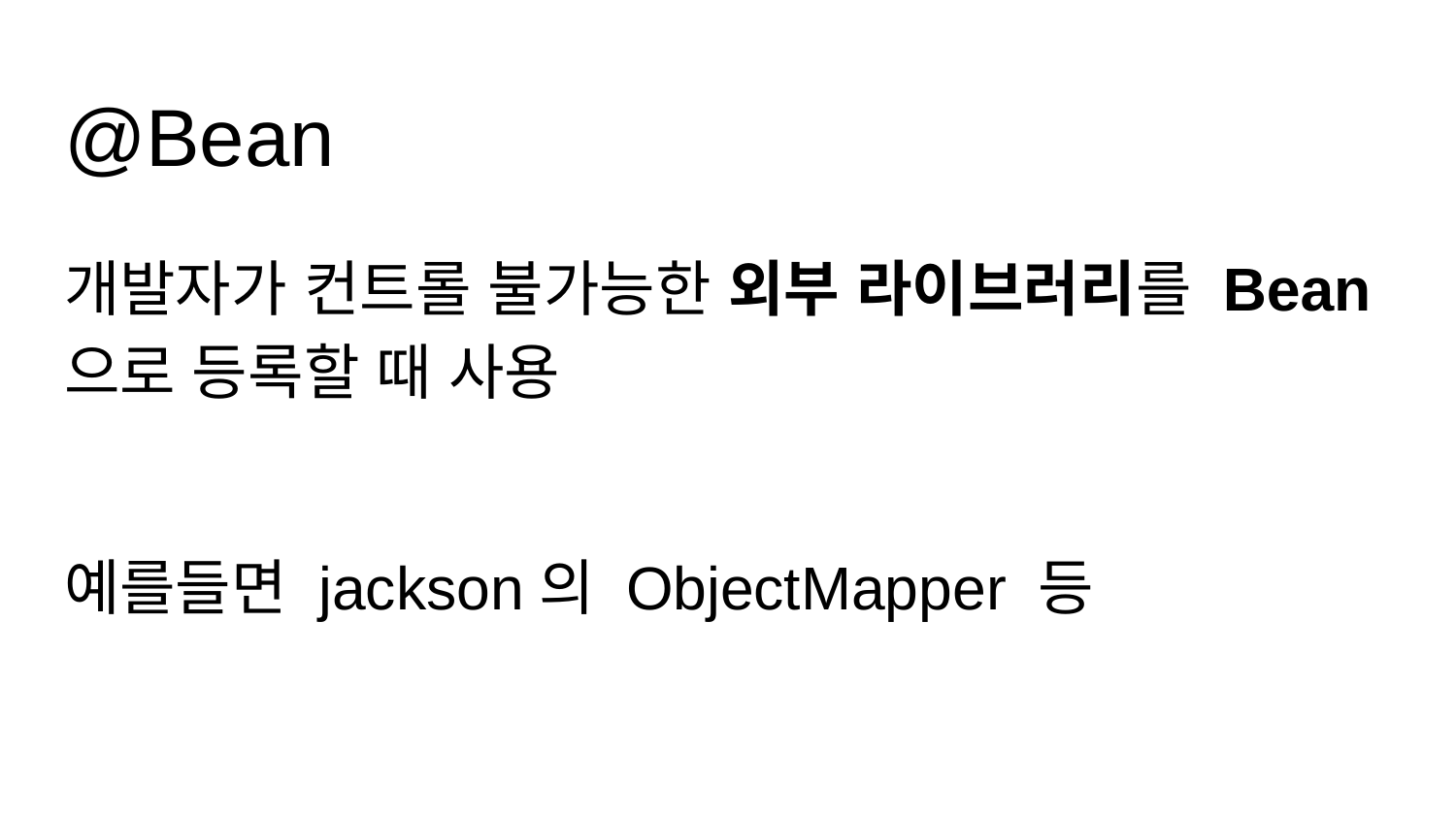

# @Bean
개발자가 컨트롤 불가능한 외부 라이브러리를 Bean으로 등록할 때 사용

예를들면 jackson의 ObjectMapper 등